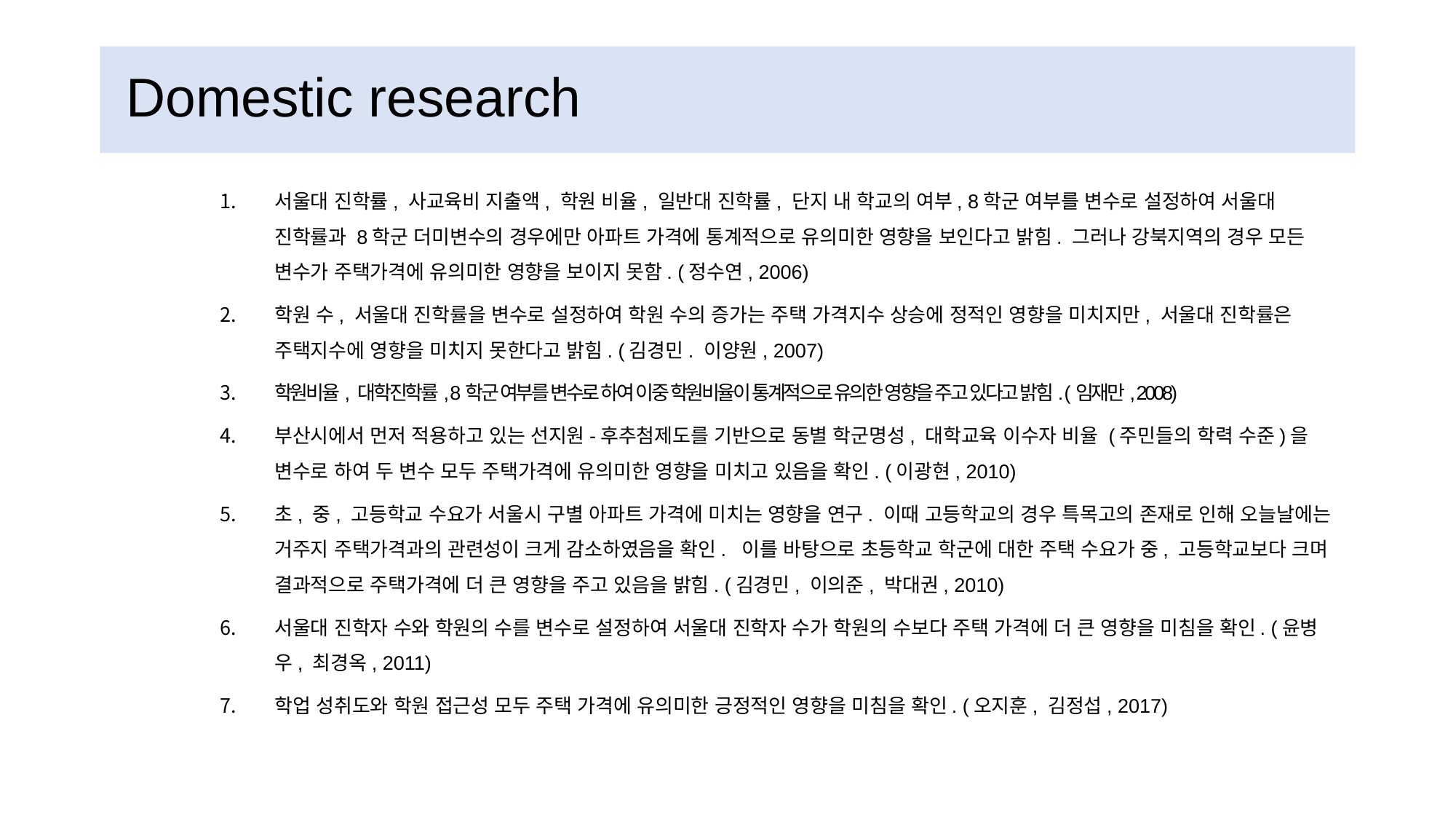

# Domestic research
서울대 진학률, 사교육비 지출액, 학원 비율, 일반대 진학률, 단지 내 학교의 여부, 8학군 여부를 변수로 설정하여 서울대 진학률과 8학군 더미변수의 경우에만 아파트 가격에 통계적으로 유의미한 영향을 보인다고 밝힘. 그러나 강북지역의 경우 모든 변수가 주택가격에 유의미한 영향을 보이지 못함. (정수연, 2006)
학원 수, 서울대 진학률을 변수로 설정하여 학원 수의 증가는 주택 가격지수 상승에 정적인 영향을 미치지만, 서울대 진학률은 주택지수에 영향을 미치지 못한다고 밝힘. (김경민. 이양원, 2007)
학원비율, 대학진학률, 8학군 여부를 변수로 하여 이중 학원비율이 통계적으로 유의한 영향을 주고 있다고 밝힘. (임재만, 2008)
부산시에서 먼저 적용하고 있는 선지원-후추첨제도를 기반으로 동별 학군명성, 대학교육 이수자 비율 (주민들의 학력 수준)을 변수로 하여 두 변수 모두 주택가격에 유의미한 영향을 미치고 있음을 확인. (이광현, 2010)
초, 중, 고등학교 수요가 서울시 구별 아파트 가격에 미치는 영향을 연구. 이때 고등학교의 경우 특목고의 존재로 인해 오늘날에는 거주지 주택가격과의 관련성이 크게 감소하였음을 확인.  이를 바탕으로 초등학교 학군에 대한 주택 수요가 중, 고등학교보다 크며 결과적으로 주택가격에 더 큰 영향을 주고 있음을 밝힘. (김경민, 이의준, 박대권, 2010)
서울대 진학자 수와 학원의 수를 변수로 설정하여 서울대 진학자 수가 학원의 수보다 주택 가격에 더 큰 영향을 미침을 확인. (윤병우, 최경옥, 2011)
학업 성취도와 학원 접근성 모두 주택 가격에 유의미한 긍정적인 영향을 미침을 확인. (오지훈, 김정섭, 2017)